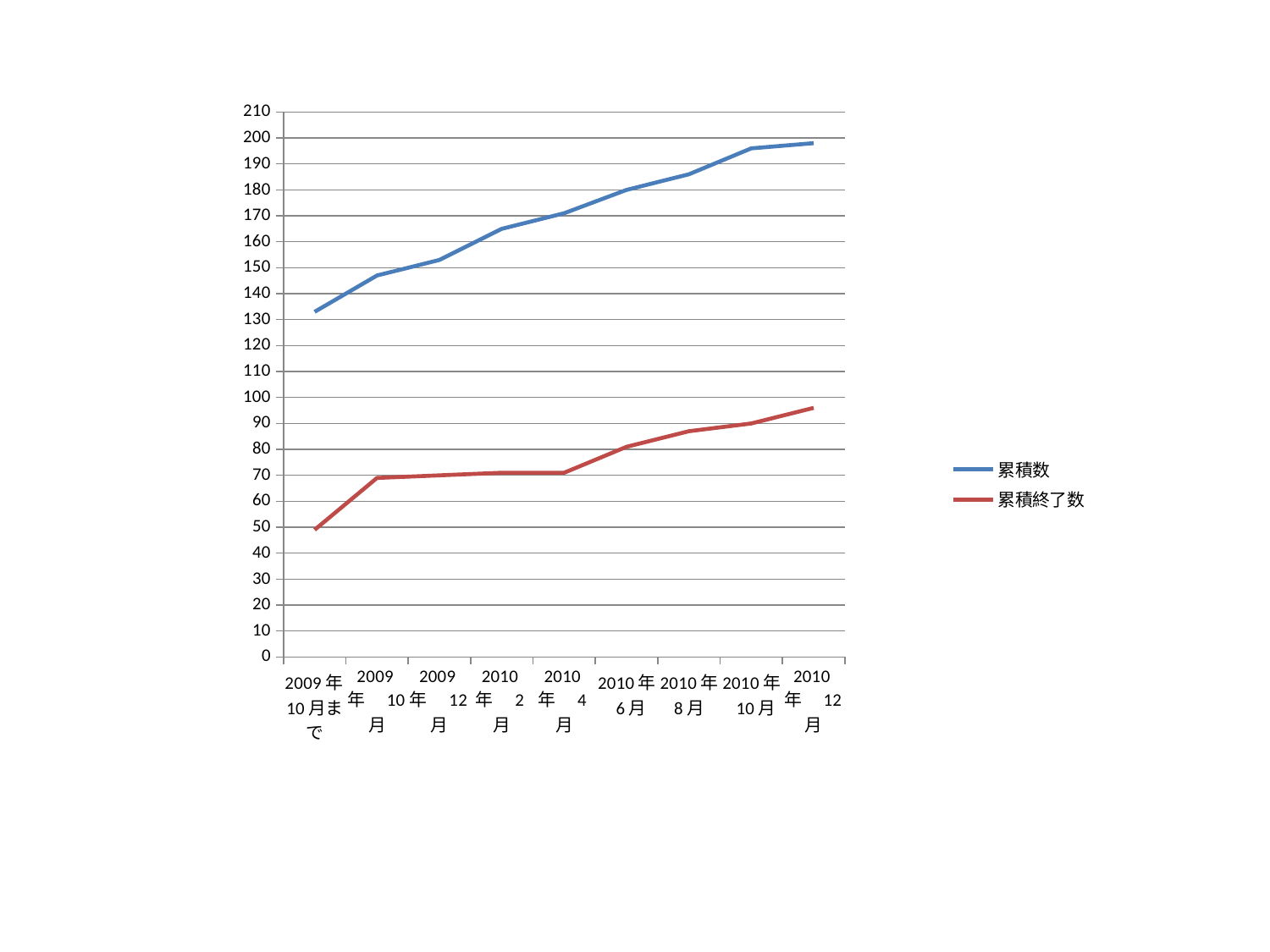

### Chart

| Category | 累積数 | 累積終了数 |
|---|---|---|
| 2009年10月まで | 133.0 | 49.0 |
| 2009年　10月 | 147.0 | 69.0 |
| 2009年　12月 | 153.0 | 70.0 |
| 2010年　2月 | 165.0 | 71.0 |
| 2010年　4月 | 171.0 | 71.0 |
| 2010年  6月 | 180.0 | 81.0 |
| 2010年 8月 | 186.0 | 87.0 |
| 2010年  10月 | 196.0 | 90.0 |
| 2010年　12月 | 198.0 | 96.0 |